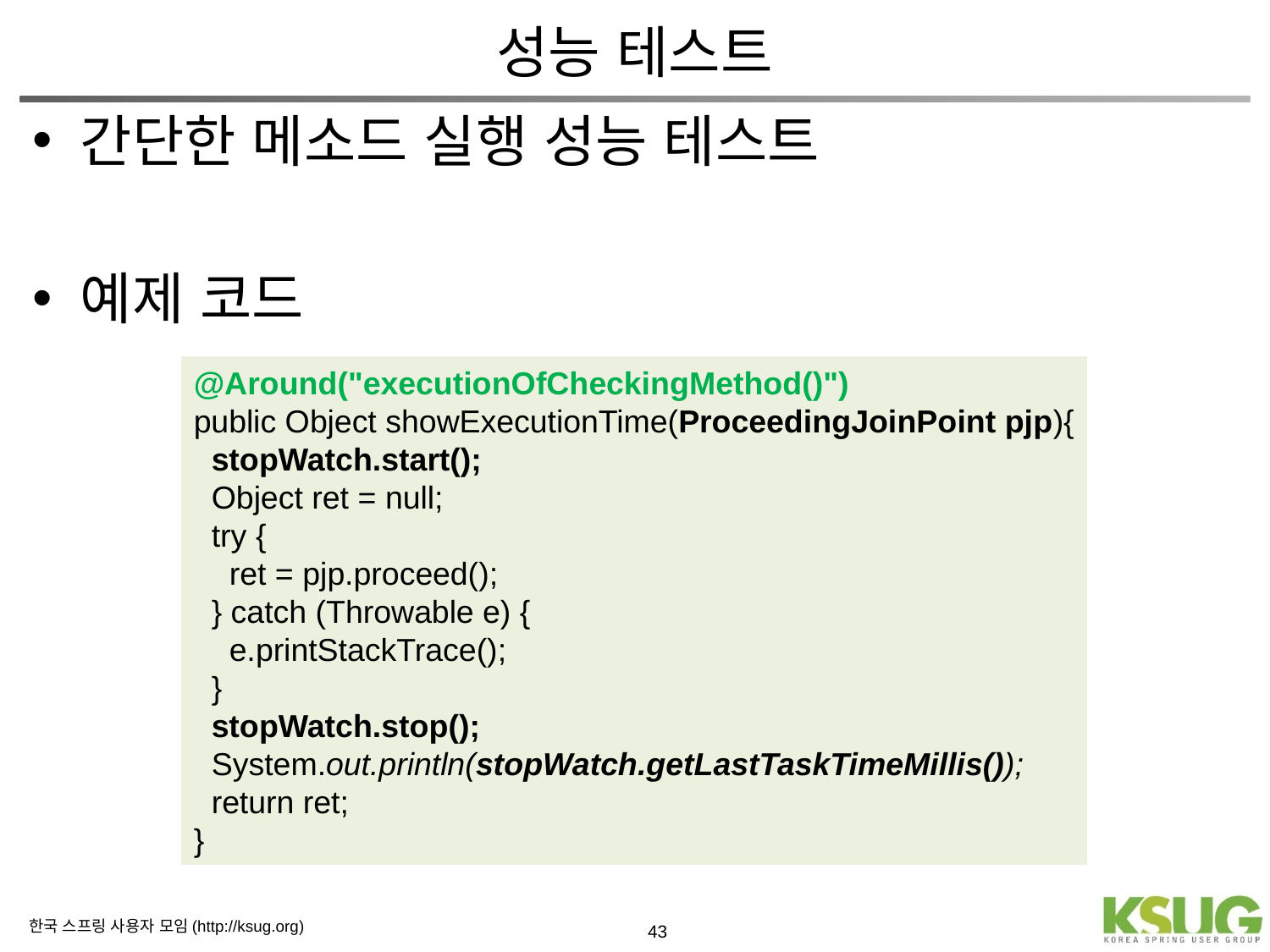

# 성능 테스트
간단한 메소드 실행 성능 테스트

예제 코드
@Around("executionOfCheckingMethod()")
public Object showExecutionTime(ProceedingJoinPoint pjp){
  stopWatch.start();
  Object ret = null;
  try {
    ret = pjp.proceed();
  } catch (Throwable e) {
    e.printStackTrace();
  }
  stopWatch.stop();
  System.out.println(stopWatch.getLastTaskTimeMillis());
  return ret;
}